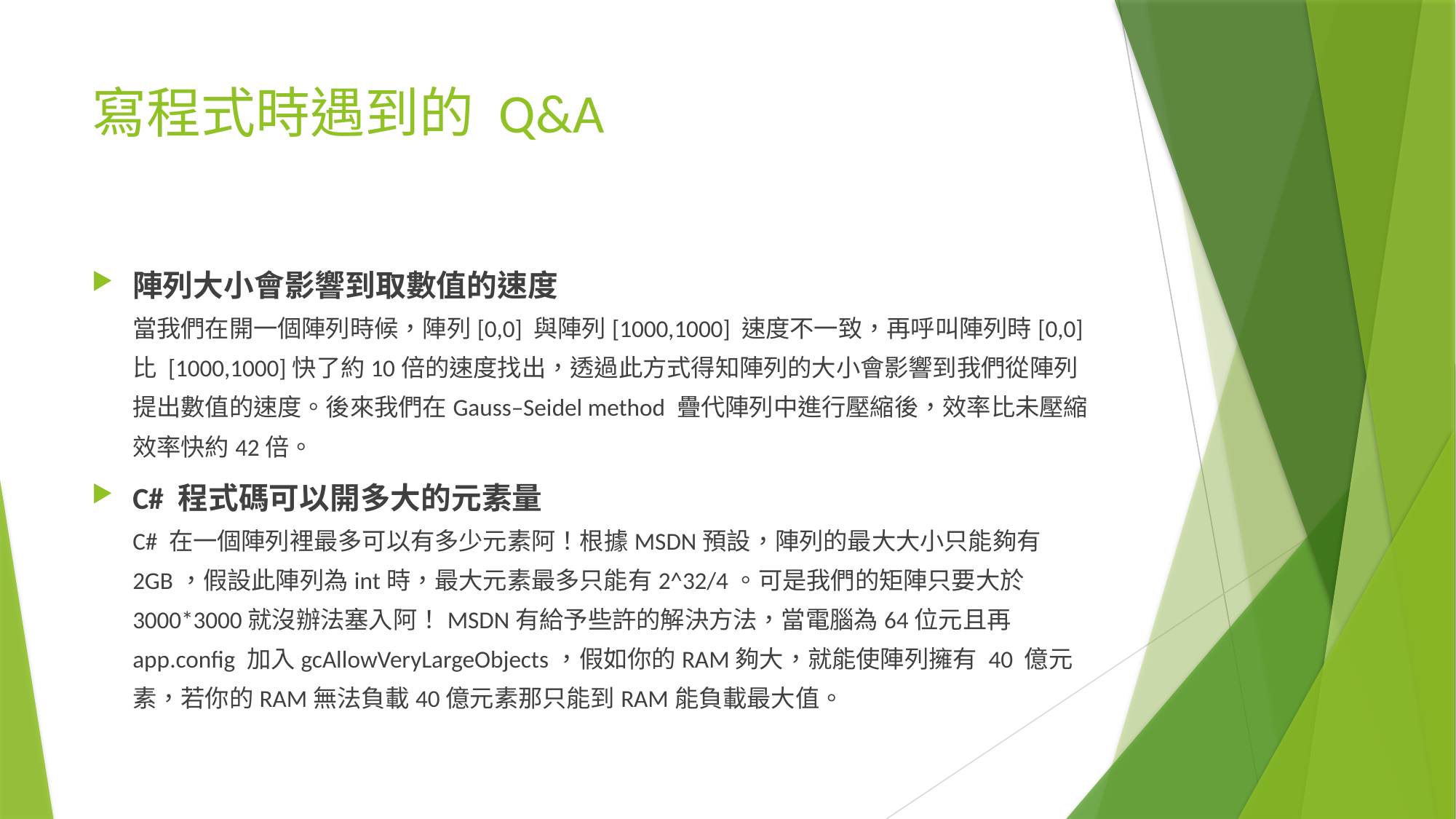

# 寫程式時遇到的 Q&A
陣列大小會影響到取數值的速度
當我們在開一個陣列時候，陣列[0,0] 與陣列[1000,1000] 速度不一致，再呼叫陣列時[0,0] 比 [1000,1000]快了約10倍的速度找出，透過此方式得知陣列的大小會影響到我們從陣列提出數值的速度。後來我們在Gauss–Seidel method 疊代陣列中進行壓縮後，效率比未壓縮效率快約42倍。
C# 程式碼可以開多大的元素量
C# 在一個陣列裡最多可以有多少元素阿！根據MSDN預設，陣列的最大大小只能夠有 2GB，假設此陣列為int時，最大元素最多只能有2^32/4。可是我們的矩陣只要大於3000*3000就沒辦法塞入阿！MSDN有給予些許的解決方法，當電腦為64位元且再 app.config 加入gcAllowVeryLargeObjects，假如你的RAM夠大，就能使陣列擁有 40 億元素，若你的RAM無法負載40億元素那只能到RAM能負載最大值。